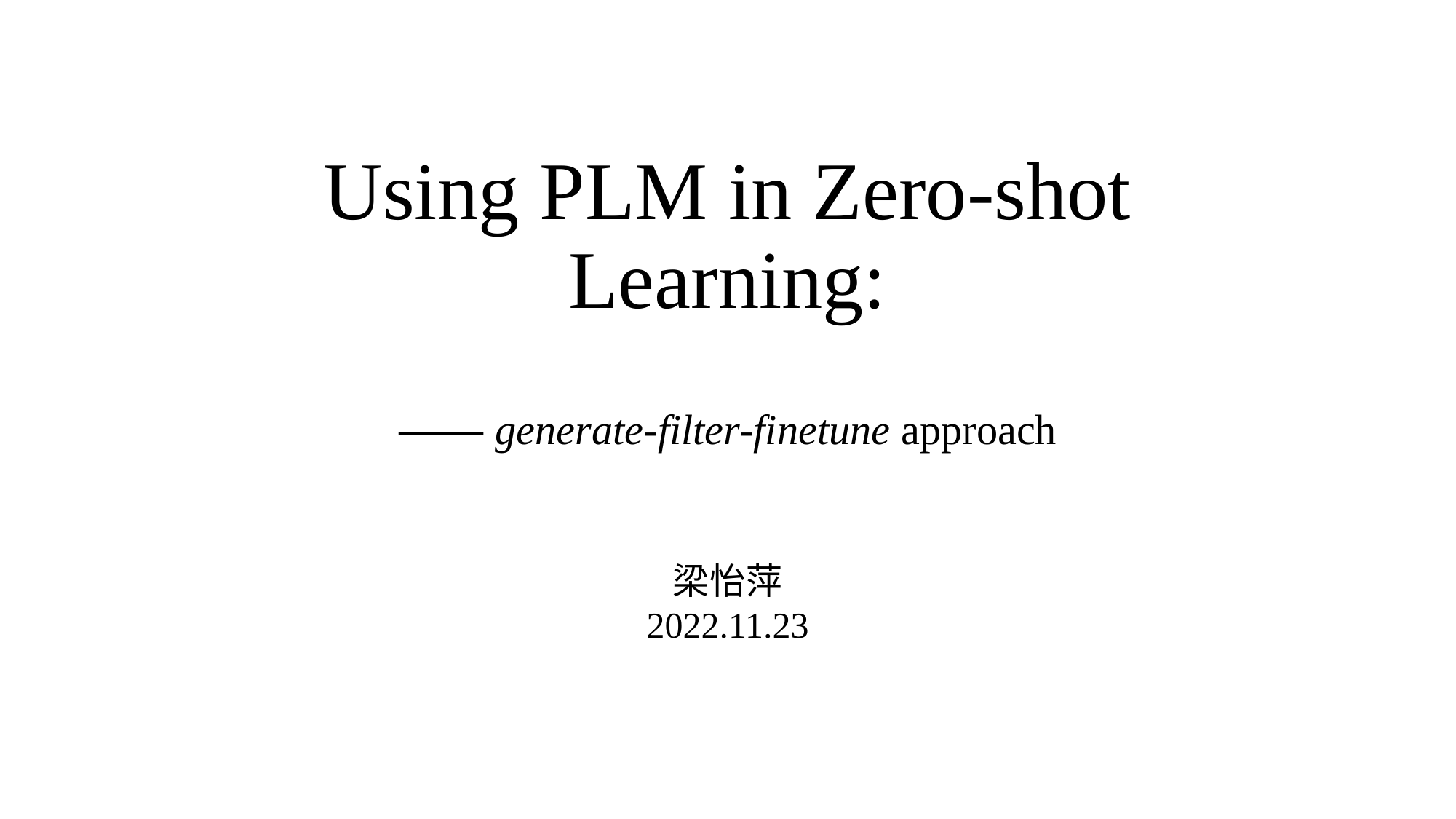

# Using PLM in Zero-shot Learning:

—— generate-filter-finetune approach

梁怡萍
2022.11.23